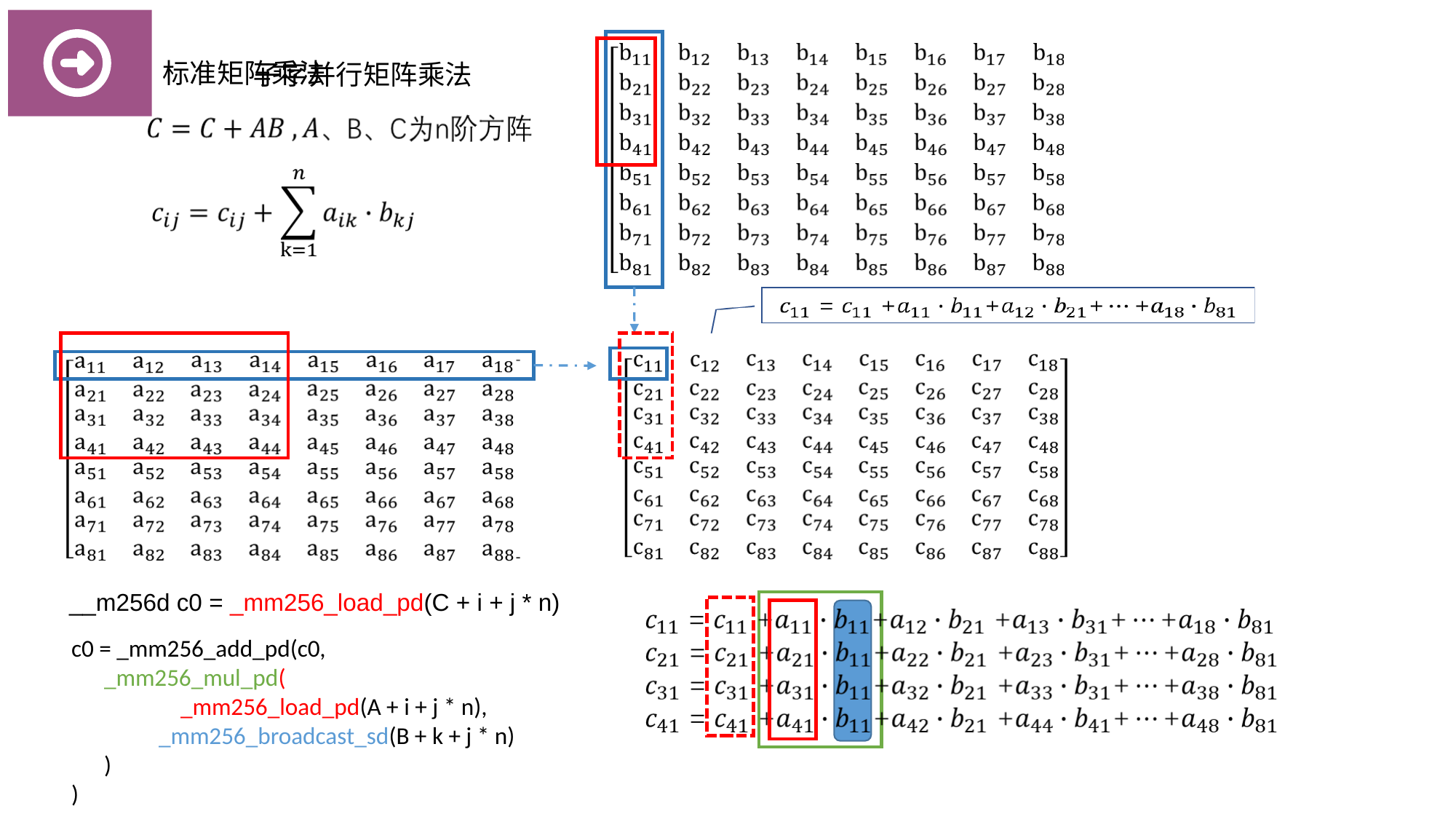

标准矩阵乘法
子字并行矩阵乘法

__m256d c0 = _mm256_load_pd(C + i + j * n)

c0 = _mm256_add_pd(c0,
      _mm256_mul_pd(
	_mm256_load_pd(A + i + j * n),
                _mm256_broadcast_sd(B + k + j * n)
      )
)